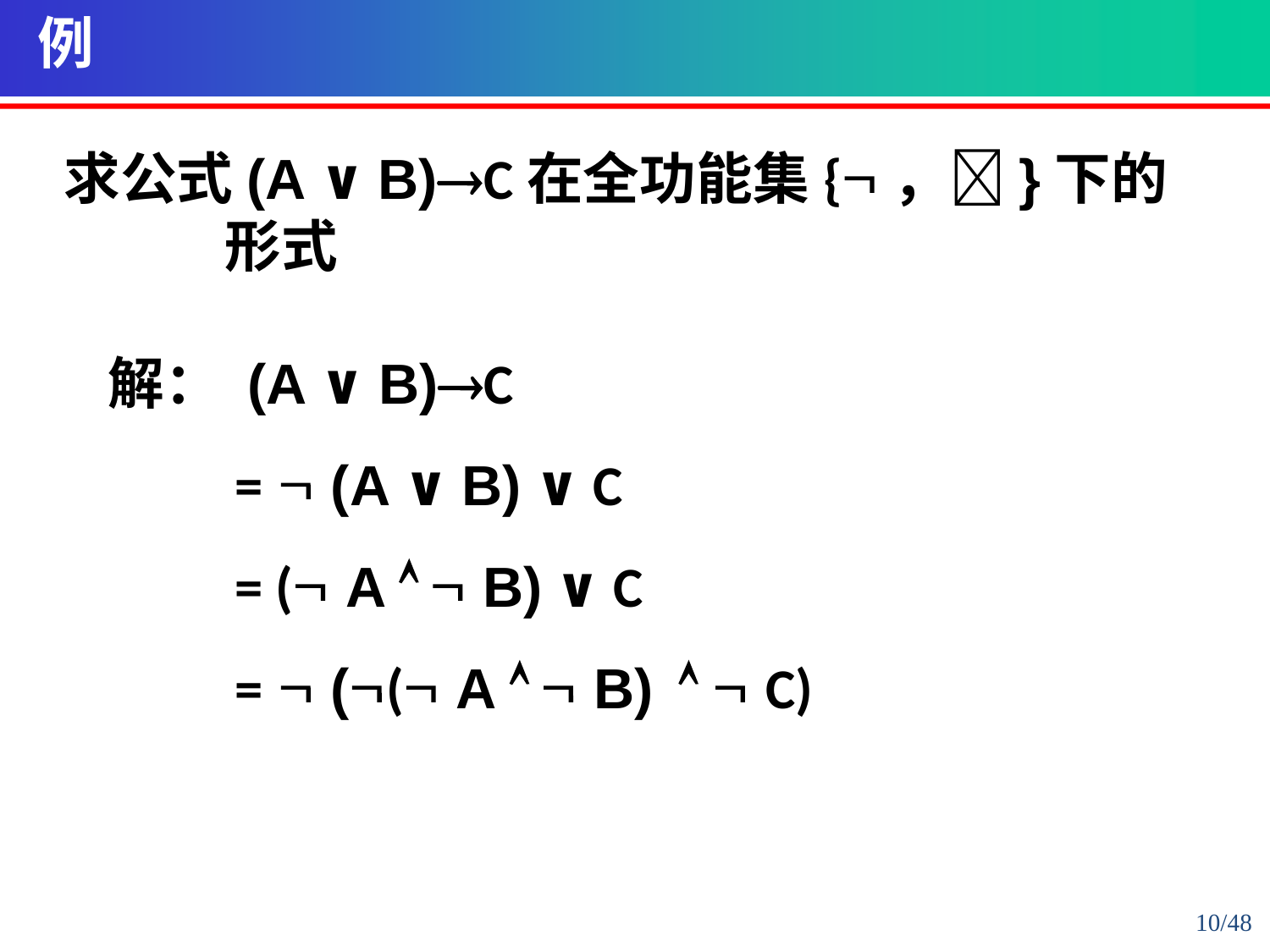

例

 求公式(A ∨ B)→C在全功能集{¬，∧}下的形式
# 解： (A ∨ B)→C = ¬ (A ∨ B) ∨ C = (¬ A ∧ ¬ B) ∨ C = ¬ (¬(¬ A ∧ ¬ B)  ∧ ¬ C)
10/48